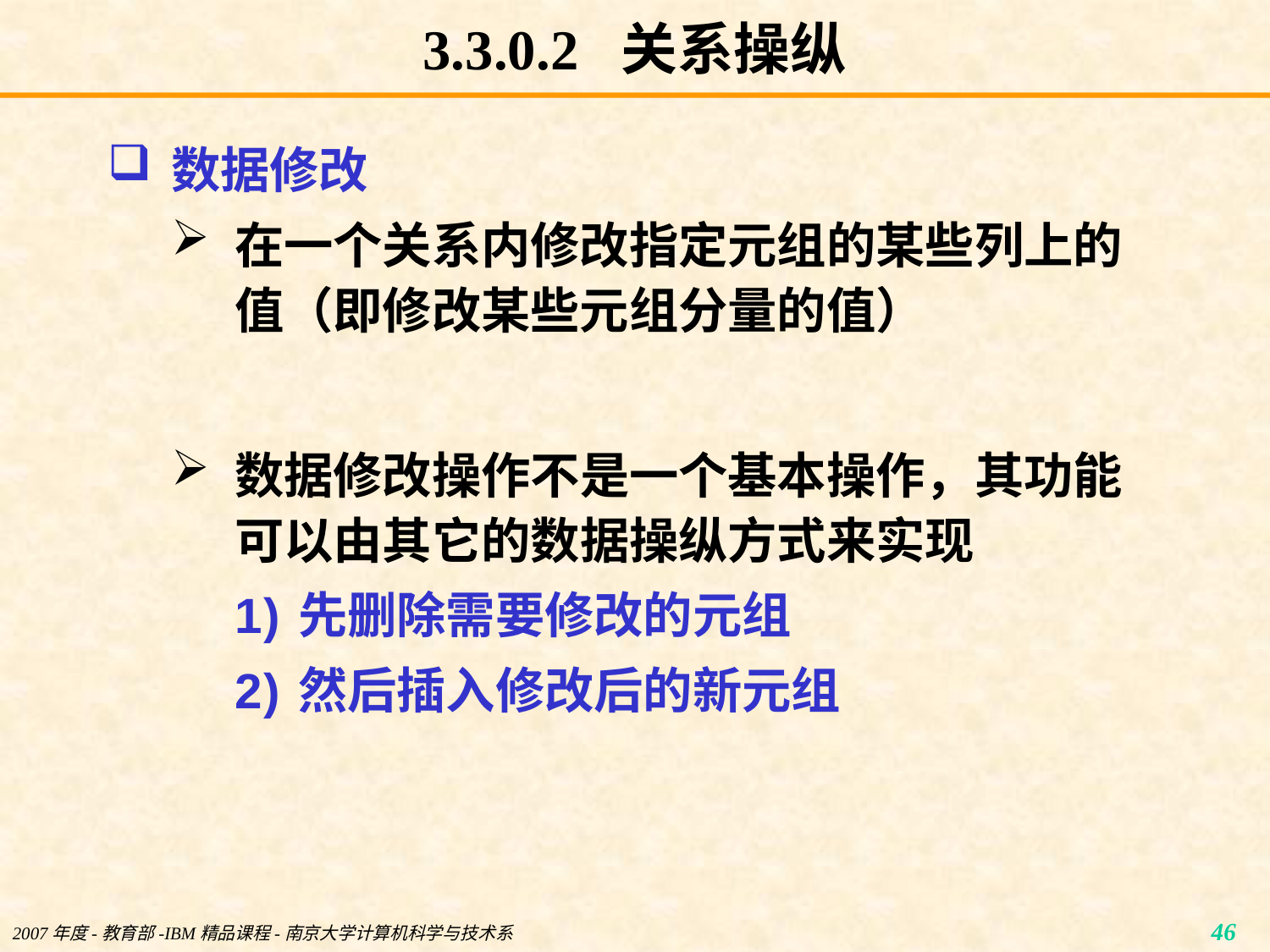

# 3.3.0.2  关系操纵
数据修改
在一个关系内修改指定元组的某些列上的值（即修改某些元组分量的值）

数据修改操作不是一个基本操作，其功能可以由其它的数据操纵方式来实现
先删除需要修改的元组
然后插入修改后的新元组
46
2007年度-教育部-IBM精品课程-南京大学计算机科学与技术系